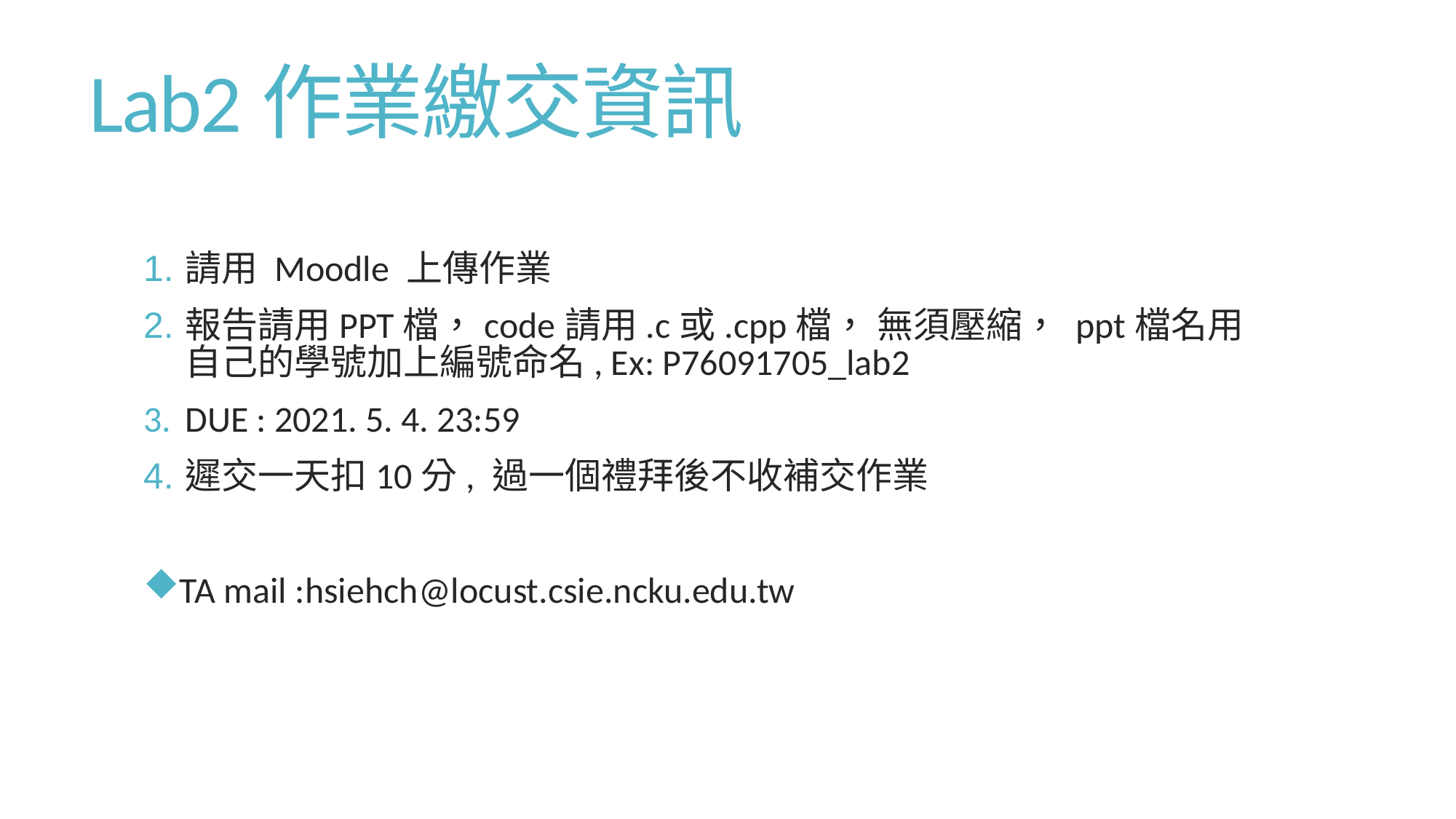

# Lab2作業繳交資訊
請用 Moodle 上傳作業
報告請用PPT檔，code請用.c或.cpp檔， 無須壓縮， ppt檔名用自己的學號加上編號命名, Ex: P76091705_lab2
DUE : 2021. 5. 4. 23:59
遲交一天扣10分, 過一個禮拜後不收補交作業

TA mail :hsiehch@locust.csie.ncku.edu.tw